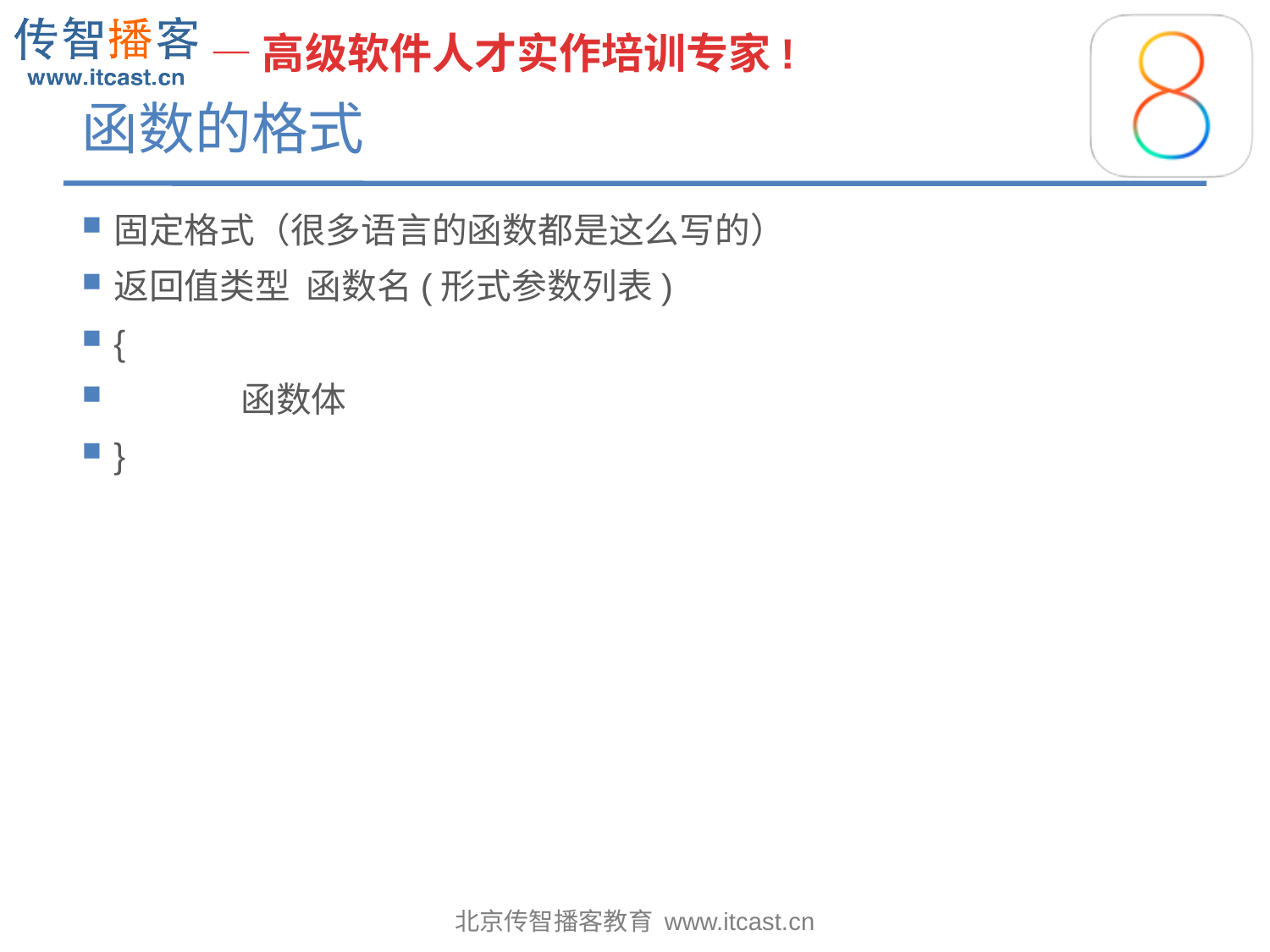

# 函数的格式
固定格式（很多语言的函数都是这么写的）
返回值类型  函数名(形式参数列表)
{
 	函数体
}